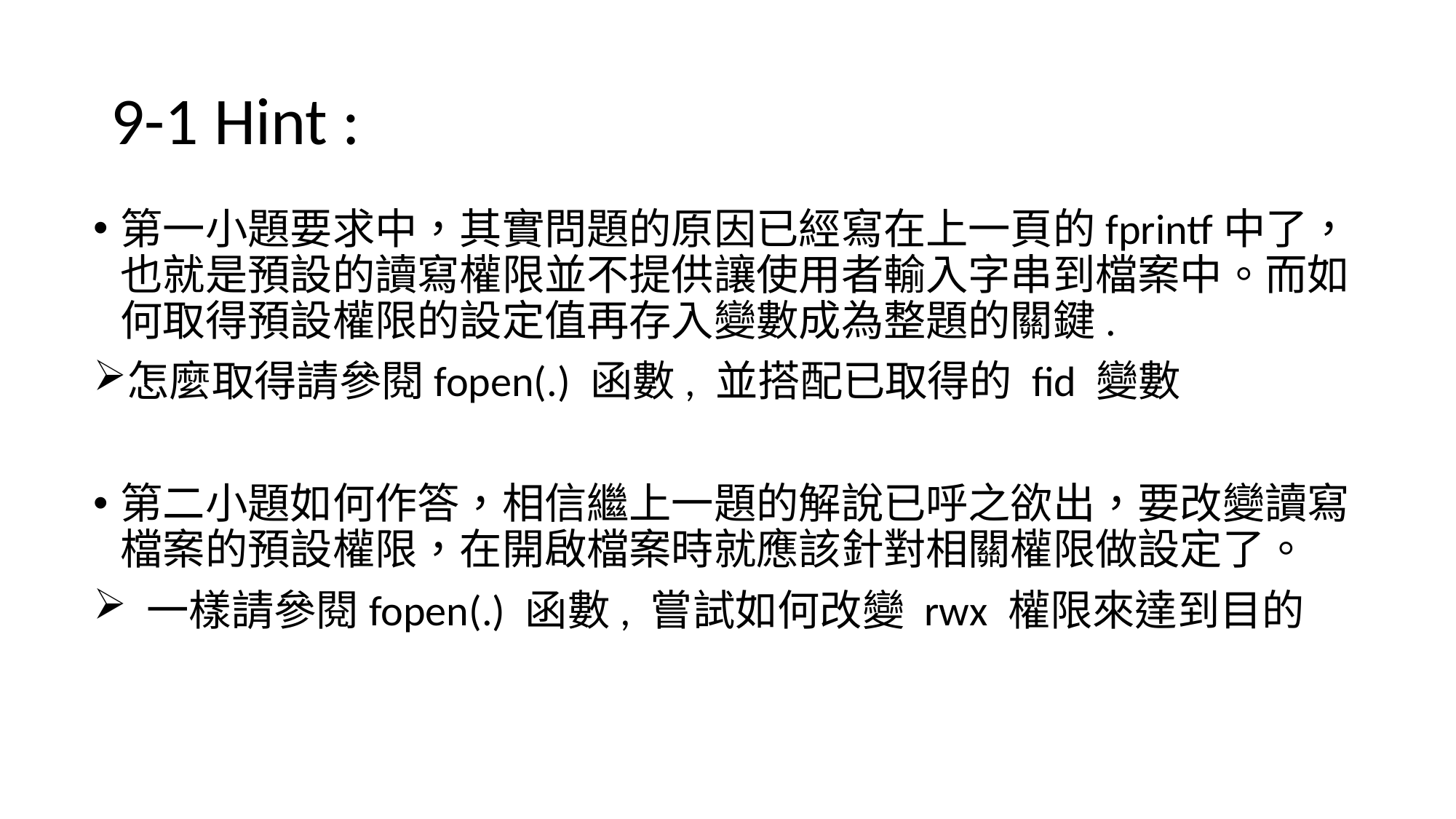

# 9-1 Hint :
第一小題要求中，其實問題的原因已經寫在上一頁的fprintf中了，也就是預設的讀寫權限並不提供讓使用者輸入字串到檔案中。而如何取得預設權限的設定值再存入變數成為整題的關鍵.
怎麼取得請參閱fopen(.) 函數, 並搭配已取得的 fid 變數

第二小題如何作答，相信繼上一題的解說已呼之欲出，要改變讀寫檔案的預設權限，在開啟檔案時就應該針對相關權限做設定了。
 一樣請參閱fopen(.) 函數, 嘗試如何改變 rwx 權限來達到目的